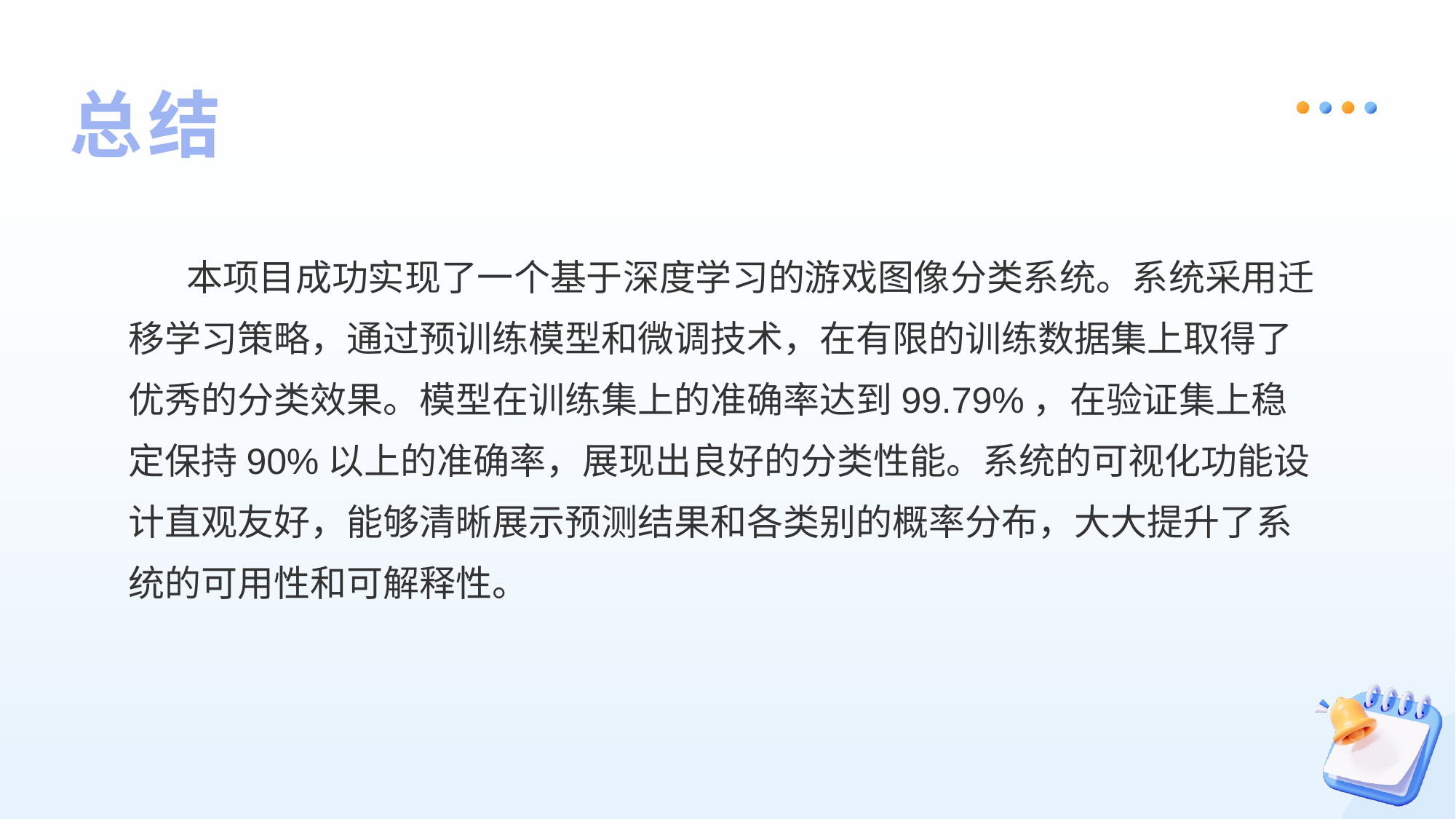

总结
      本项目成功实现了一个基于深度学习的游戏图像分类系统。系统采用迁移学习策略，通过预训练模型和微调技术，在有限的训练数据集上取得了优秀的分类效果。模型在训练集上的准确率达到99.79%，在验证集上稳定保持90%以上的准确率，展现出良好的分类性能。系统的可视化功能设计直观友好，能够清晰展示预测结果和各类别的概率分布，大大提升了系统的可用性和可解释性。